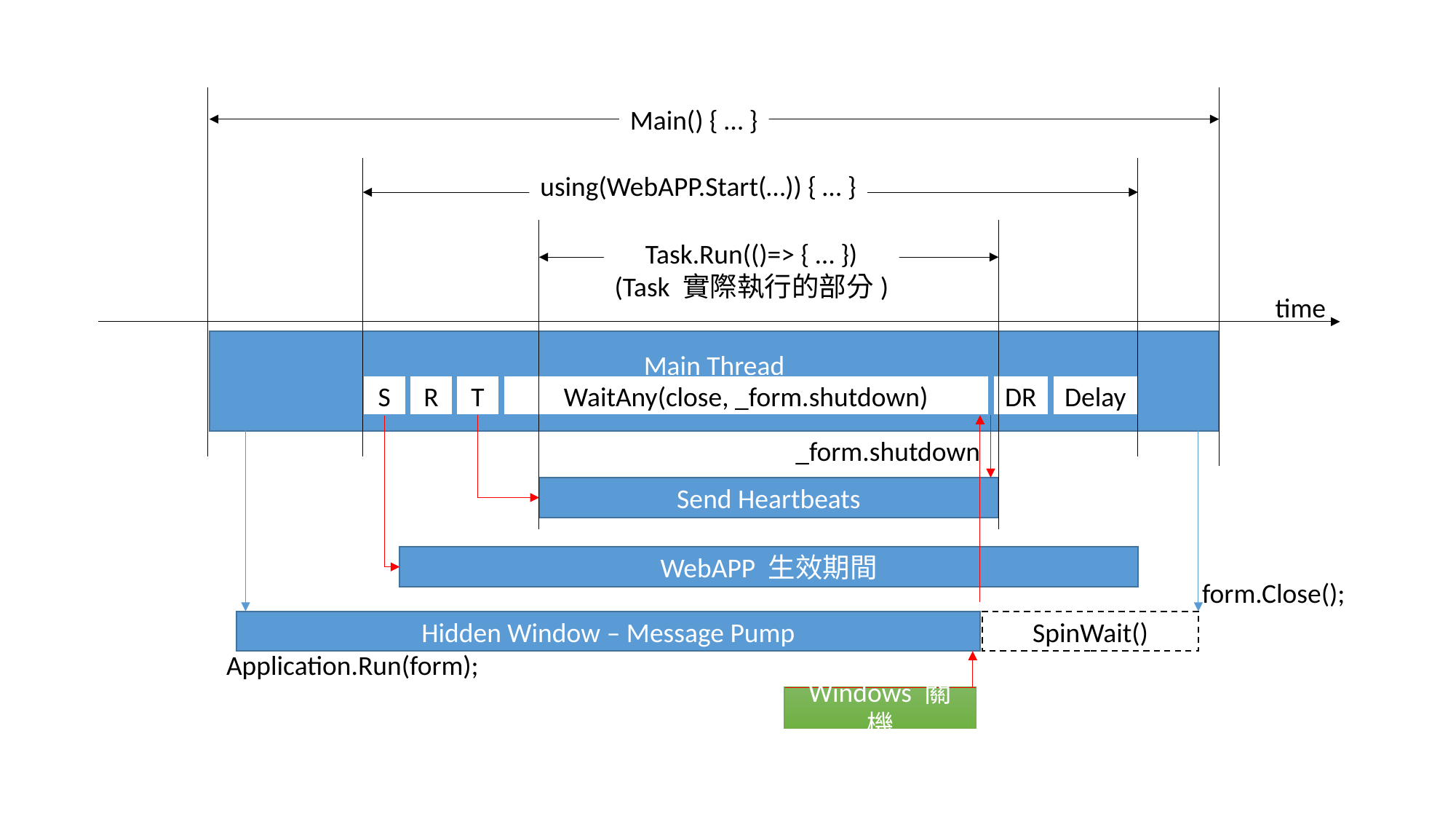

Main() { … }
using(WebAPP.Start(…)) { … }
Task.Run(()=> { … })
(Task 實際執行的部分)
time
Main Thread

WaitAny(close, _form.shutdown)
Delay
S
R
T
DR
_form.shutdown
Send Heartbeats
WebAPP 生效期間
form.Close();
Hidden Window – Message Pump
SpinWait()
Application.Run(form);
Windows 關機